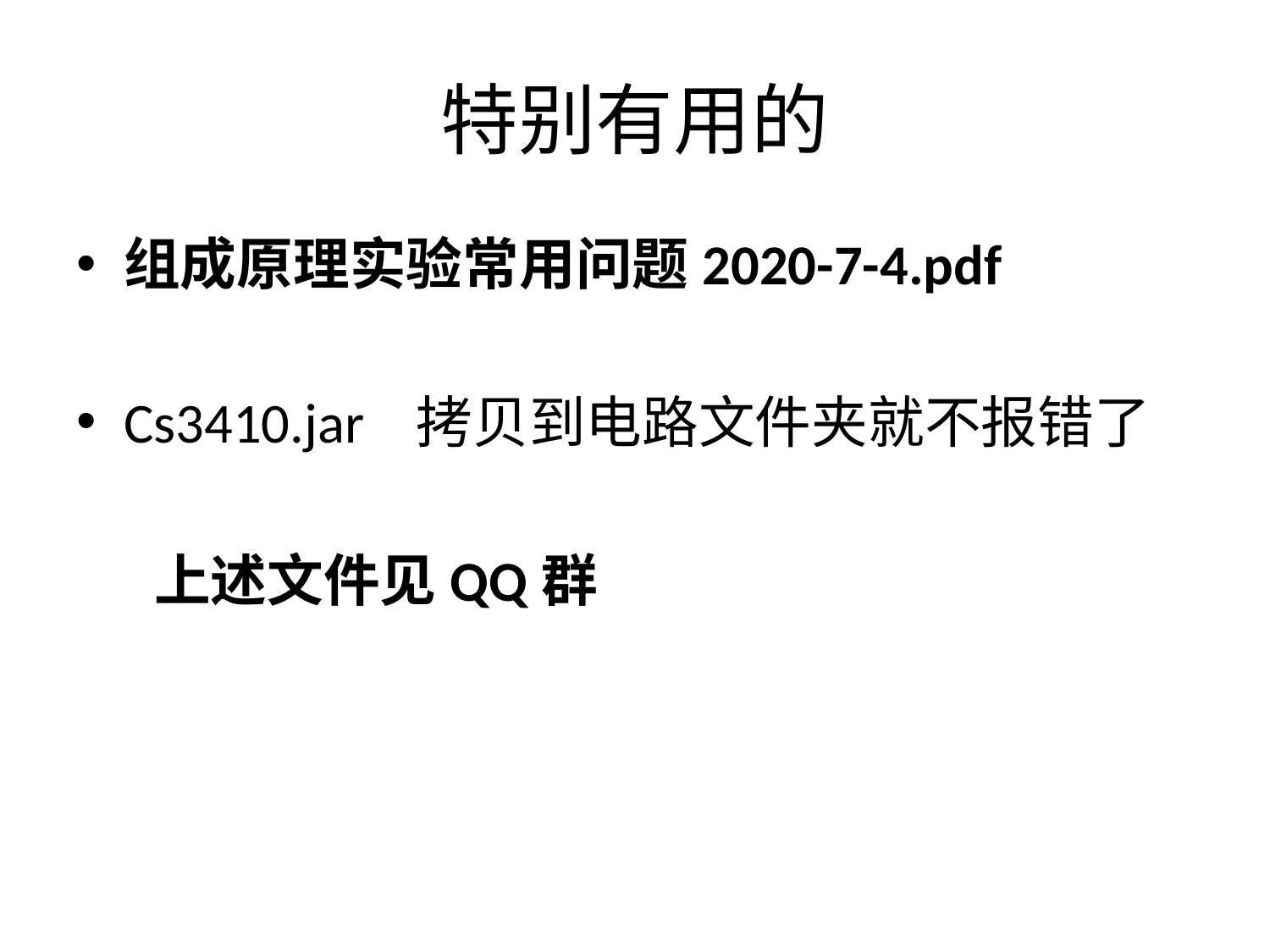

# 特别有用的
组成原理实验常用问题2020-7-4.pdf

Cs3410.jar   拷贝到电路文件夹就不报错了

     上述文件见QQ群